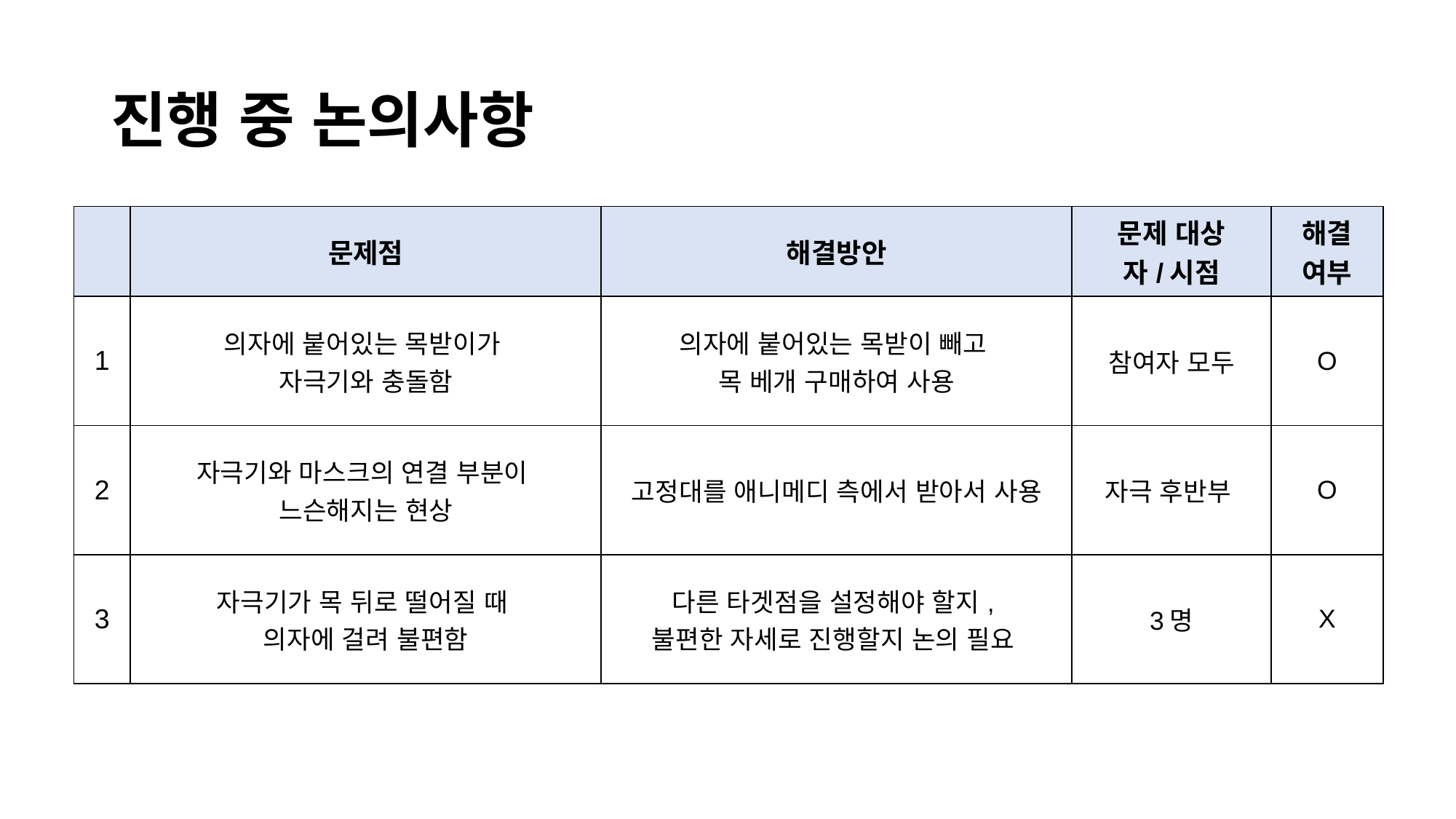

# 진행 중 논의사항
|  | 문제점 | 해결방안 | 문제 대상자/시점 | 해결 여부 |
| --- | --- | --- | --- | --- |
| 1 | 의자에 붙어있는 목받이가 자극기와 충돌함 | 의자에 붙어있는 목받이 빼고 목 베개 구매하여 사용 | 참여자 모두 | O |
| 2 | 자극기와 마스크의 연결 부분이 느슨해지는 현상 | 고정대를 애니메디 측에서 받아서 사용 | 자극 후반부 | O |
| 3 | 자극기가 목 뒤로 떨어질 때 의자에 걸려 불편함 | 다른 타겟점을 설정해야 할지, 불편한 자세로 진행할지 논의 필요 | 3명 | X |